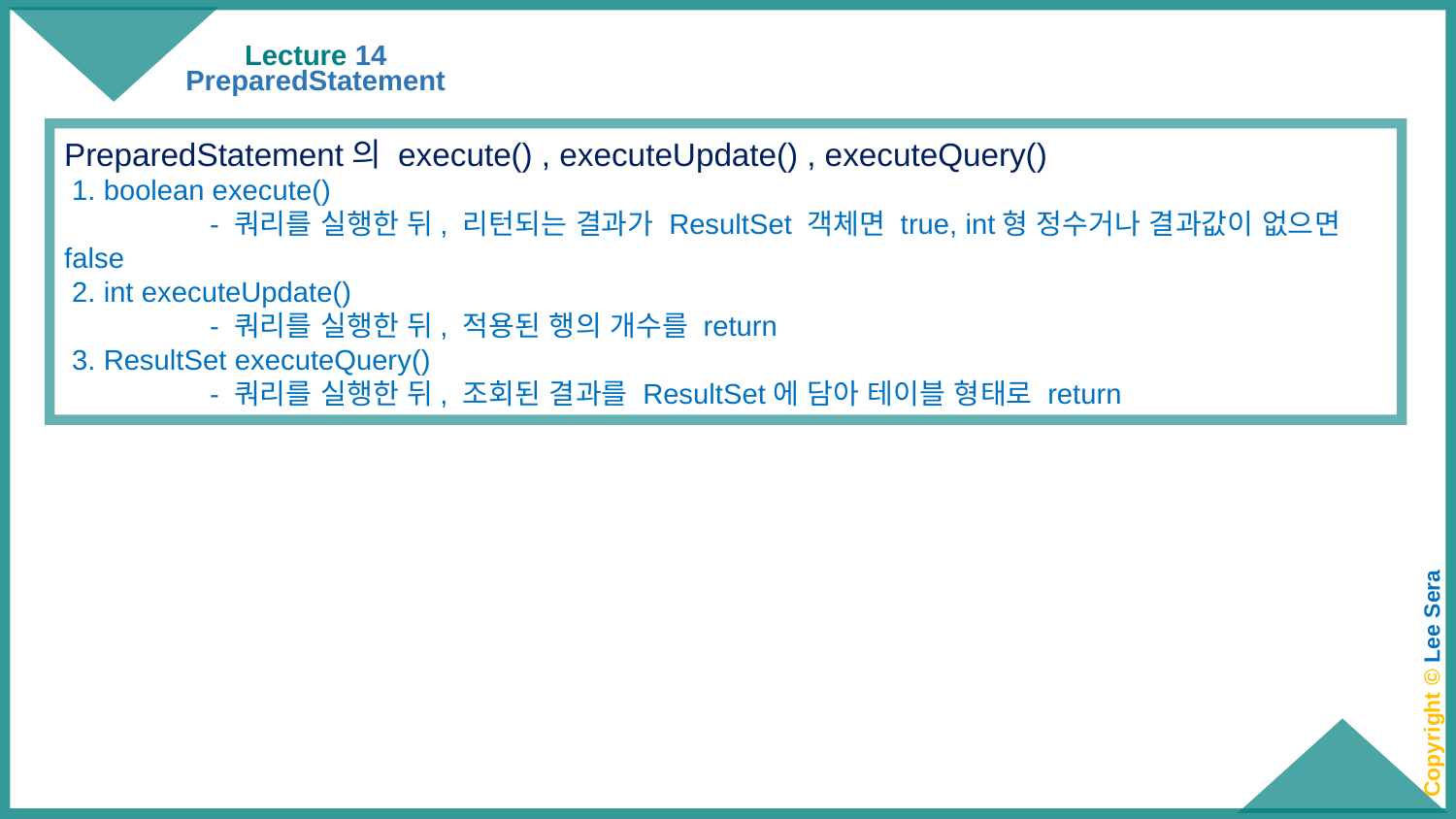

# Lecture 14
PreparedStatement
PreparedStatement의 execute() , executeUpdate() , executeQuery()
 1. boolean execute()
	- 쿼리를 실행한 뒤, 리턴되는 결과가 ResultSet 객체면 true, int형 정수거나 결과값이 없으면 false
 2. int executeUpdate()
	- 쿼리를 실행한 뒤, 적용된 행의 개수를 return
 3. ResultSet executeQuery()
	- 쿼리를 실행한 뒤, 조회된 결과를 ResultSet에 담아 테이블 형태로 return
Copyright © Lee Sera